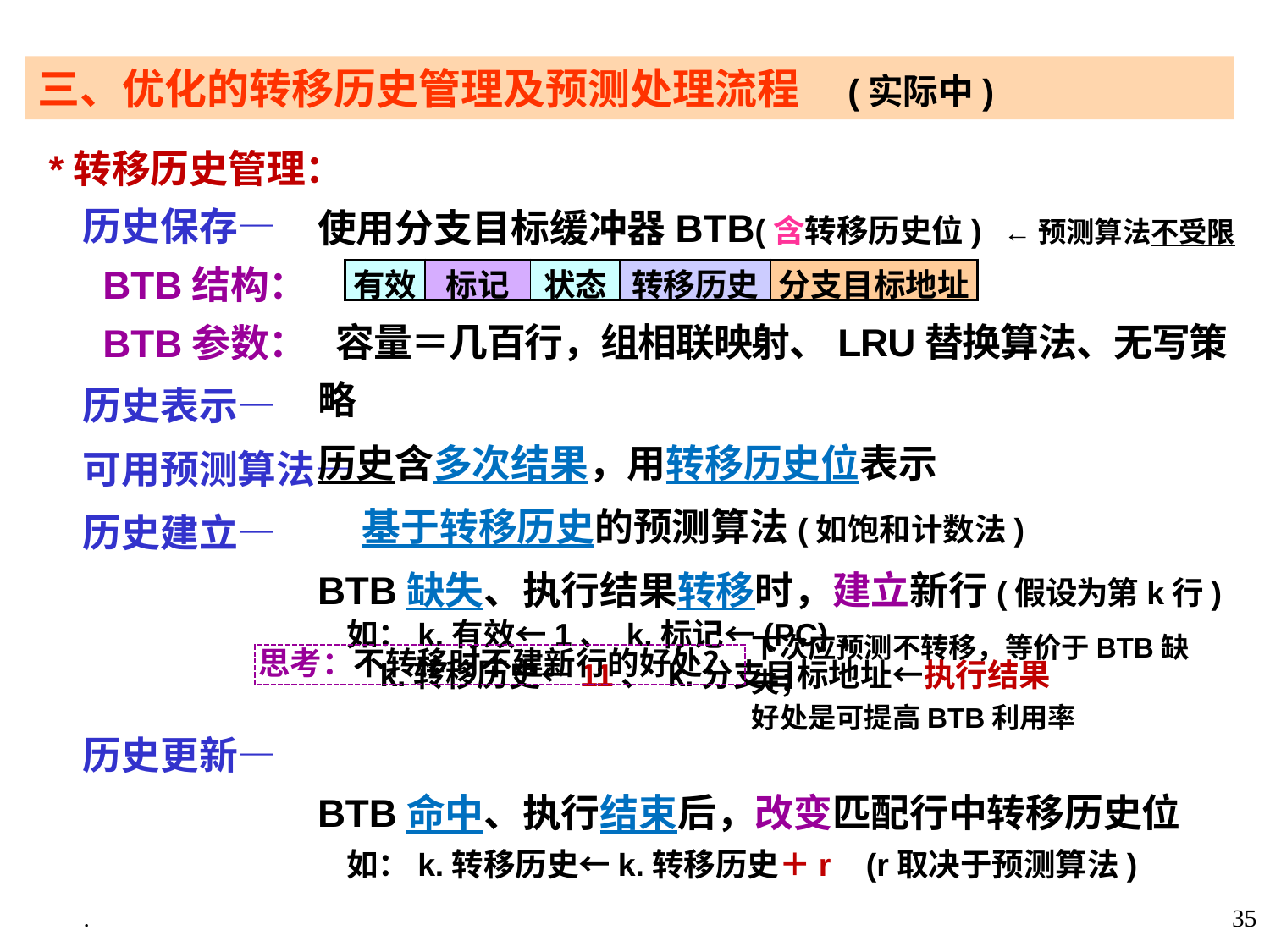

三、优化的转移历史管理及预测处理流程    (实际中)
 *转移历史管理：
    历史保存—
      BTB结构：
      BTB参数：
    历史表示—
    可用预测算法—
    历史建立—

    历史更新—
使用分支目标缓冲器BTB(含转移历史位)  ←预测算法不受限

 容量＝几百行，组相联映射、LRU替换算法、无写策略
历史含多次结果，用转移历史位表示
    基于转移历史的预测算法(如饱和计数法)
BTB缺失、执行结果转移时，建立新行(假设为第k行)
   如：k.有效←1、 k.标记←(PC)，
       k.转移历史←11、 k.分支目标地址←执行结果

BTB命中、执行结束后，改变匹配行中转移历史位
   如：k.转移历史←k.转移历史＋r    (r取决于预测算法)
| 有效 | 标记 | 状态 | 转移历史 | 分支目标地址 |
| --- | --- | --- | --- | --- |
思考：不转移时不建新行的好处？
下次应预测不转移，等价于BTB缺失；
好处是可提高BTB利用率
.
35